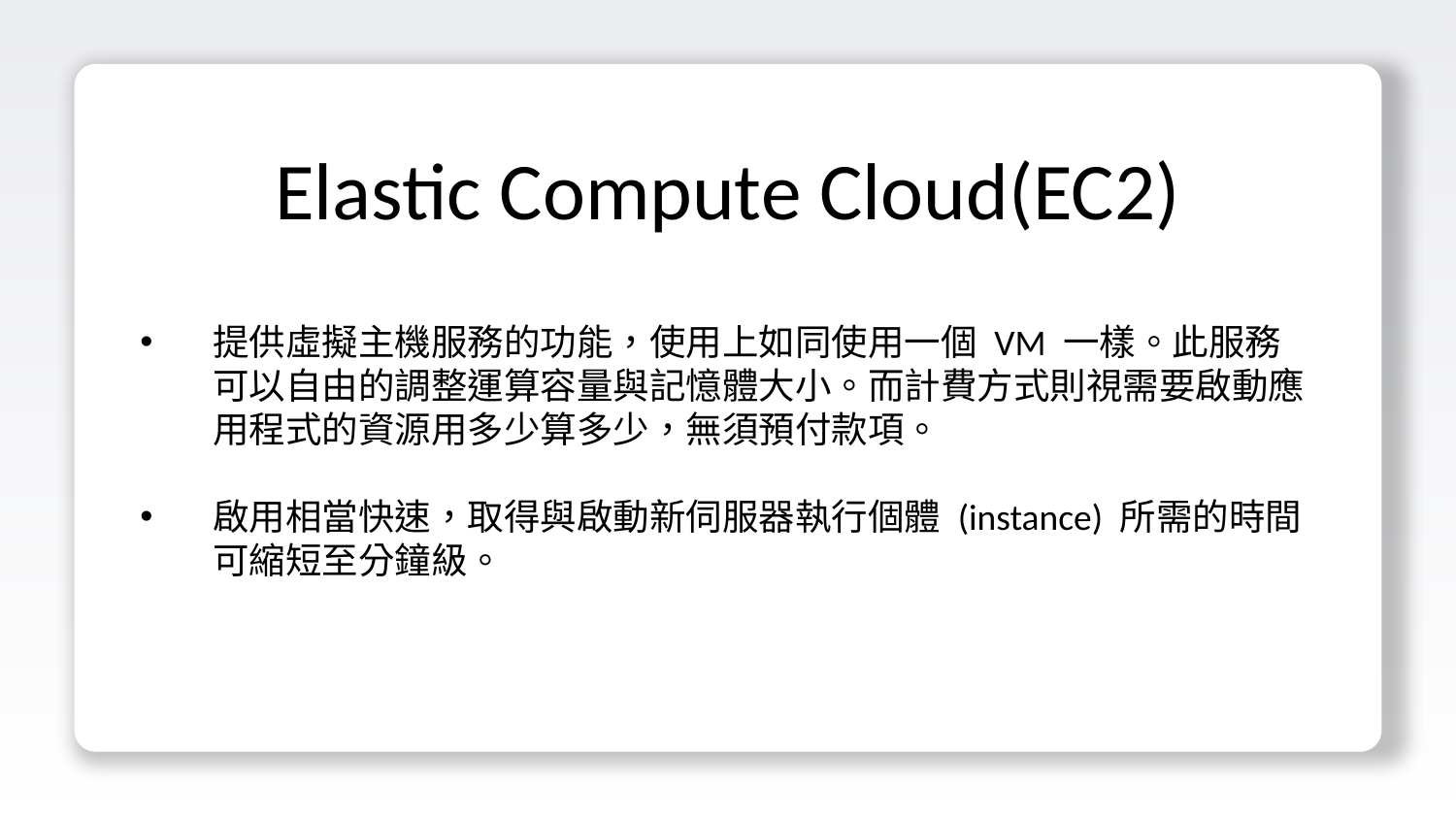

Elastic Compute Cloud(EC2)
提供虛擬主機服務的功能，使用上如同使用一個 VM 一樣。此服務可以自由的調整運算容量與記憶體大小。而計費方式則視需要啟動應用程式的資源用多少算多少，無須預付款項。

啟用相當快速，取得與啟動新伺服器執行個體 (instance) 所需的時間可縮短至分鐘級。